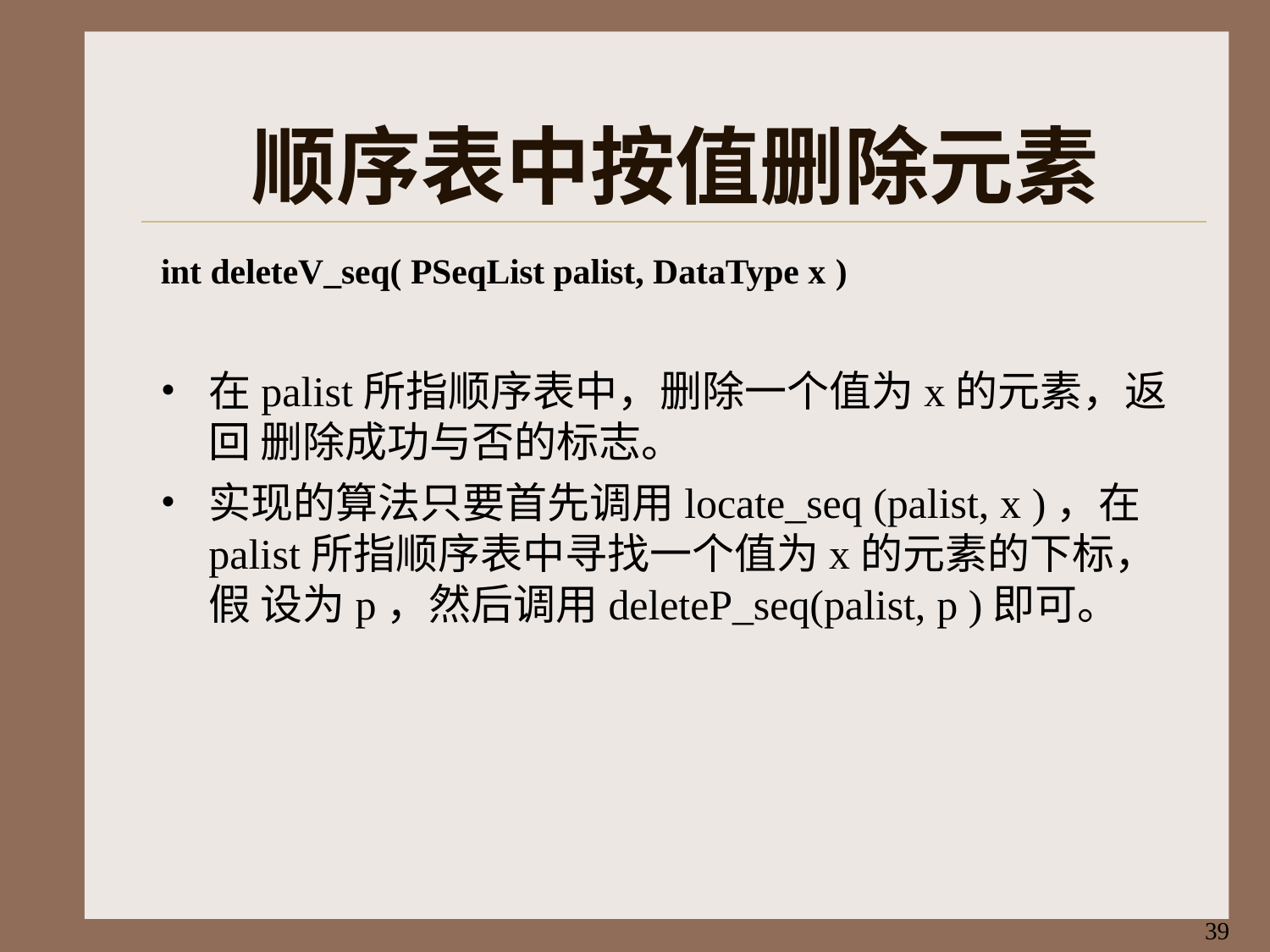

# 顺序表中按值删除元素

int deleteV_seq( PSeqList palist, DataType x )

在palist所指顺序表中，删除一个值为x的元素，返回 删除成功与否的标志。
实现的算法只要首先调用locate_seq (palist, x )，在
palist所指顺序表中寻找一个值为x的元素的下标，假 设为p，然后调用deleteP_seq(palist, p )即可。
39